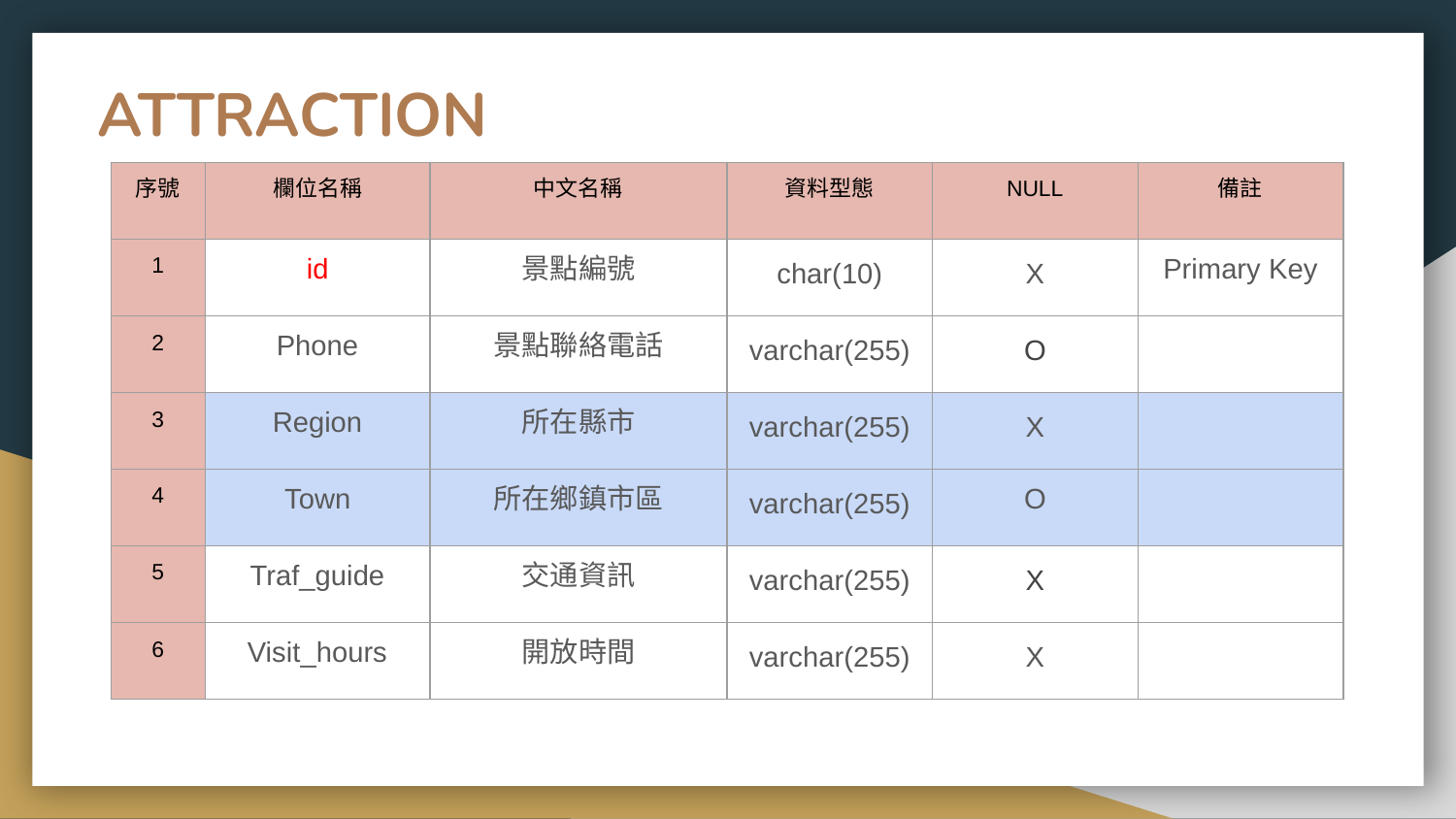

# ATTRACTION
| 序號 | 欄位名稱 | 中文名稱 | 資料型態 | NULL | 備註 |
| --- | --- | --- | --- | --- | --- |
| 1 | id | 景點編號 | char(10) | X | Primary Key |
| 2 | Phone | 景點聯絡電話 | varchar(255) | O |  |
| 3 | Region | 所在縣市 | varchar(255) | X |  |
| 4 | Town | 所在鄉鎮市區 | varchar(255) | O |  |
| 5 | Traf\_guide | 交通資訊 | varchar(255) | X |  |
| 6 | Visit\_hours | 開放時間 | varchar(255) | X |  |